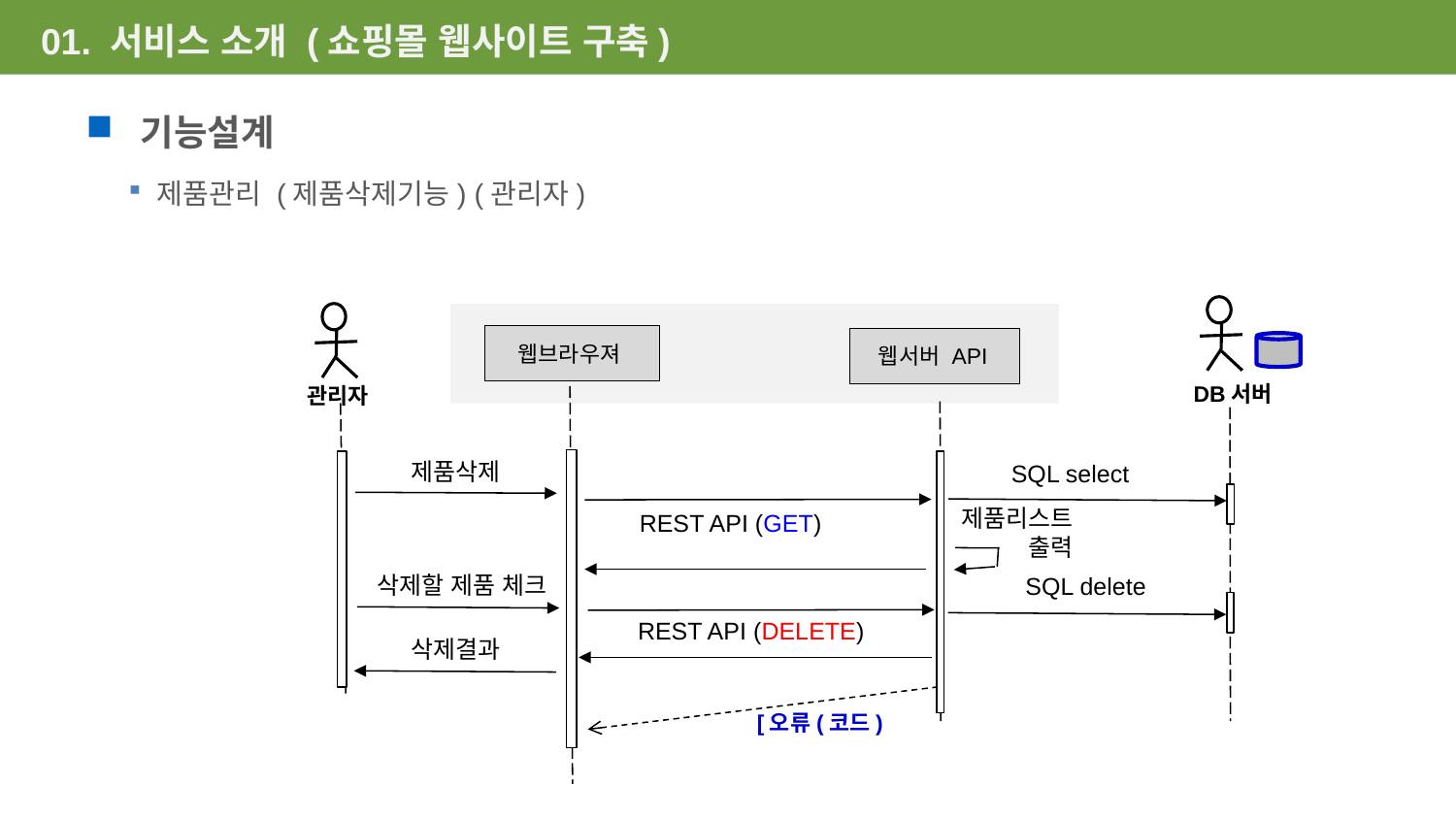

01. 서비스 소개 (쇼핑몰 웹사이트 구축)
기능설계
제품관리 (제품삭제기능) (관리자)

웹브라우져
웹서버 API
DB서버
관리자
제품삭제

 SQL select

제품리스트
출력
REST API (GET)
삭제할 제품 체크
 SQL delete

REST API (DELETE)
삭제결과
[오류(코드)